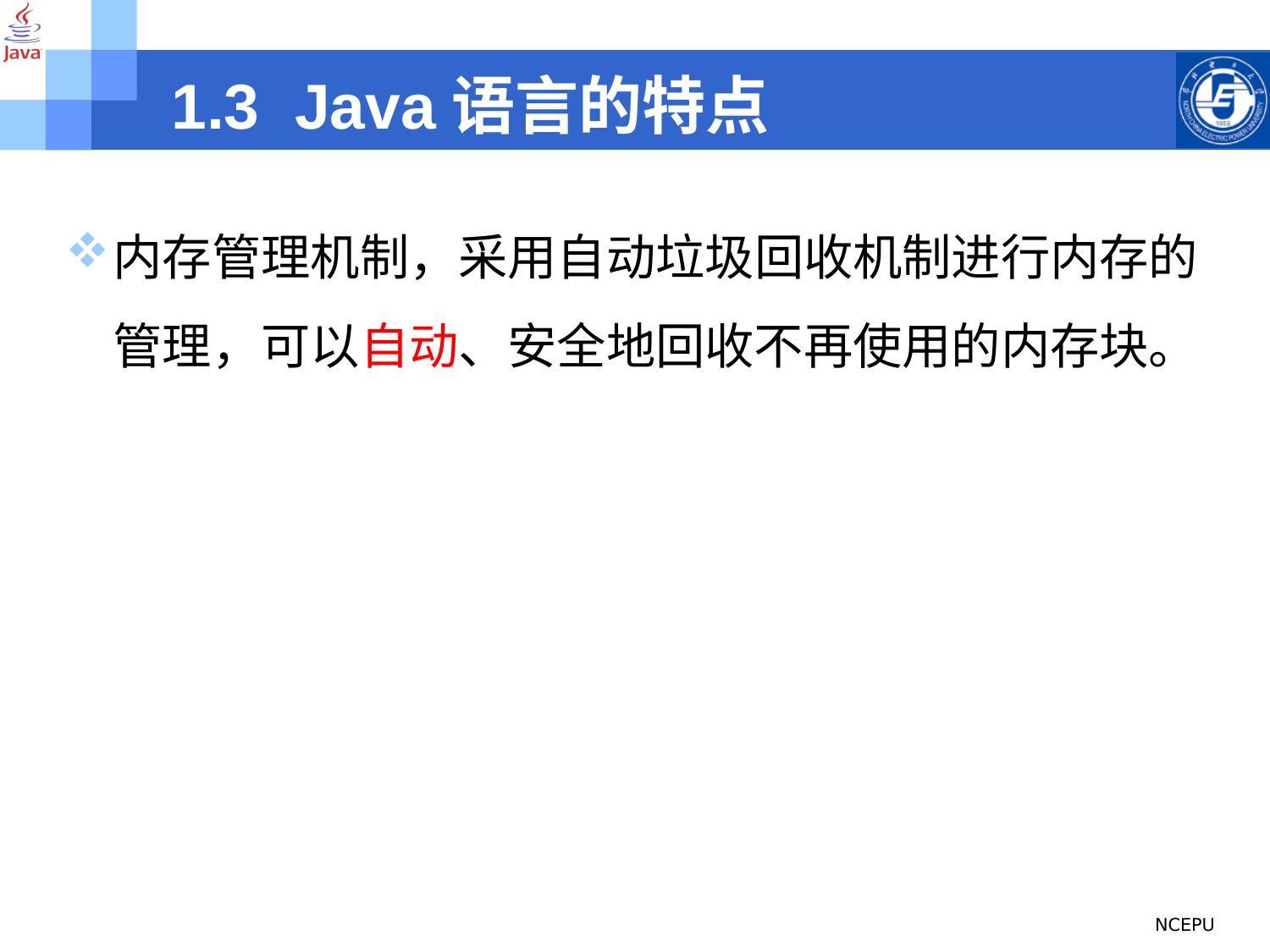

# 1.3  Java语言的特点
内存管理机制，采用自动垃圾回收机制进行内存的管理，可以自动、安全地回收不再使用的内存块。
NCEPU